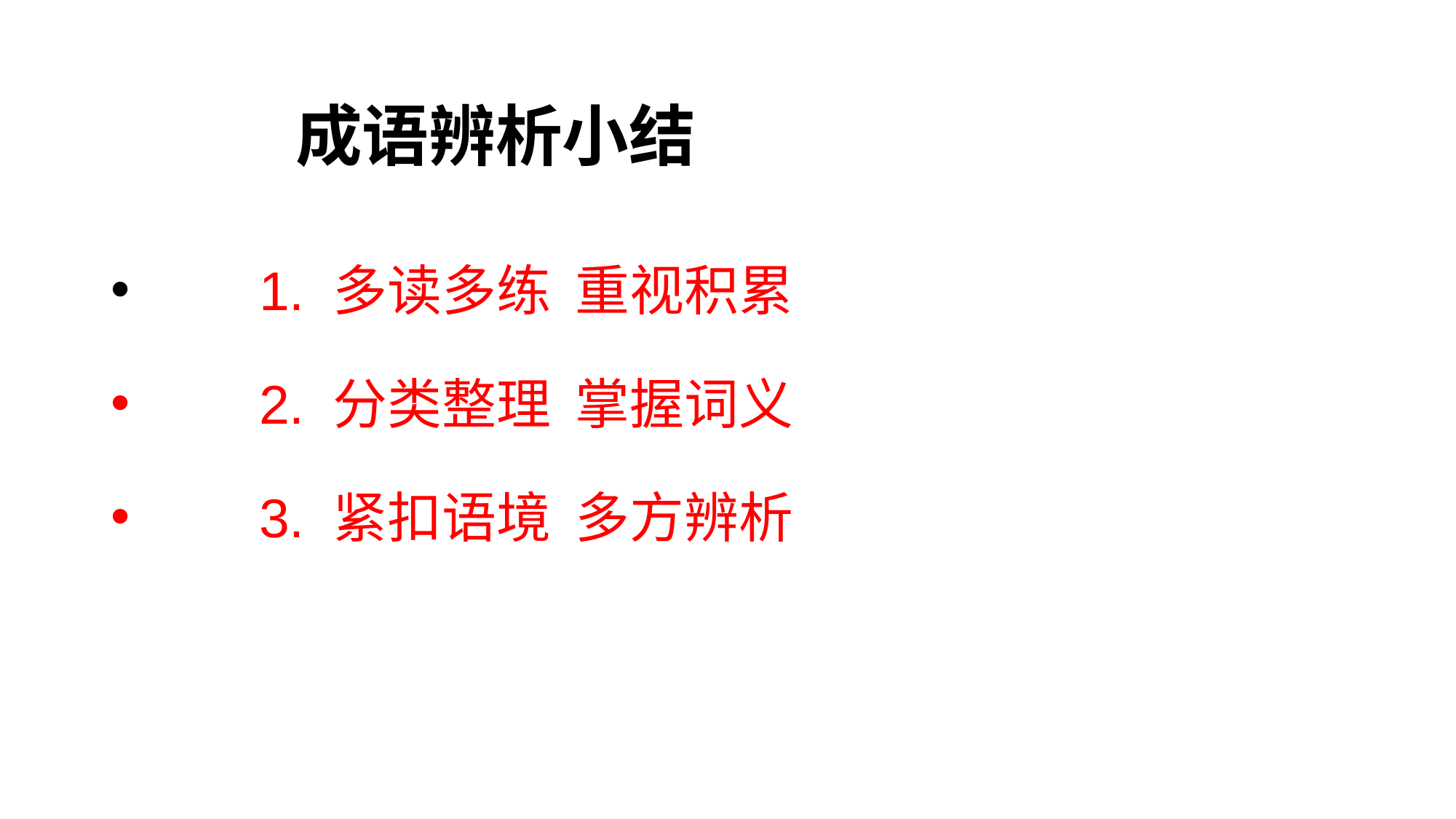

# 成语辨析小结
        1. 多读多练  重视积累
        2. 分类整理  掌握词义
        3. 紧扣语境  多方辨析